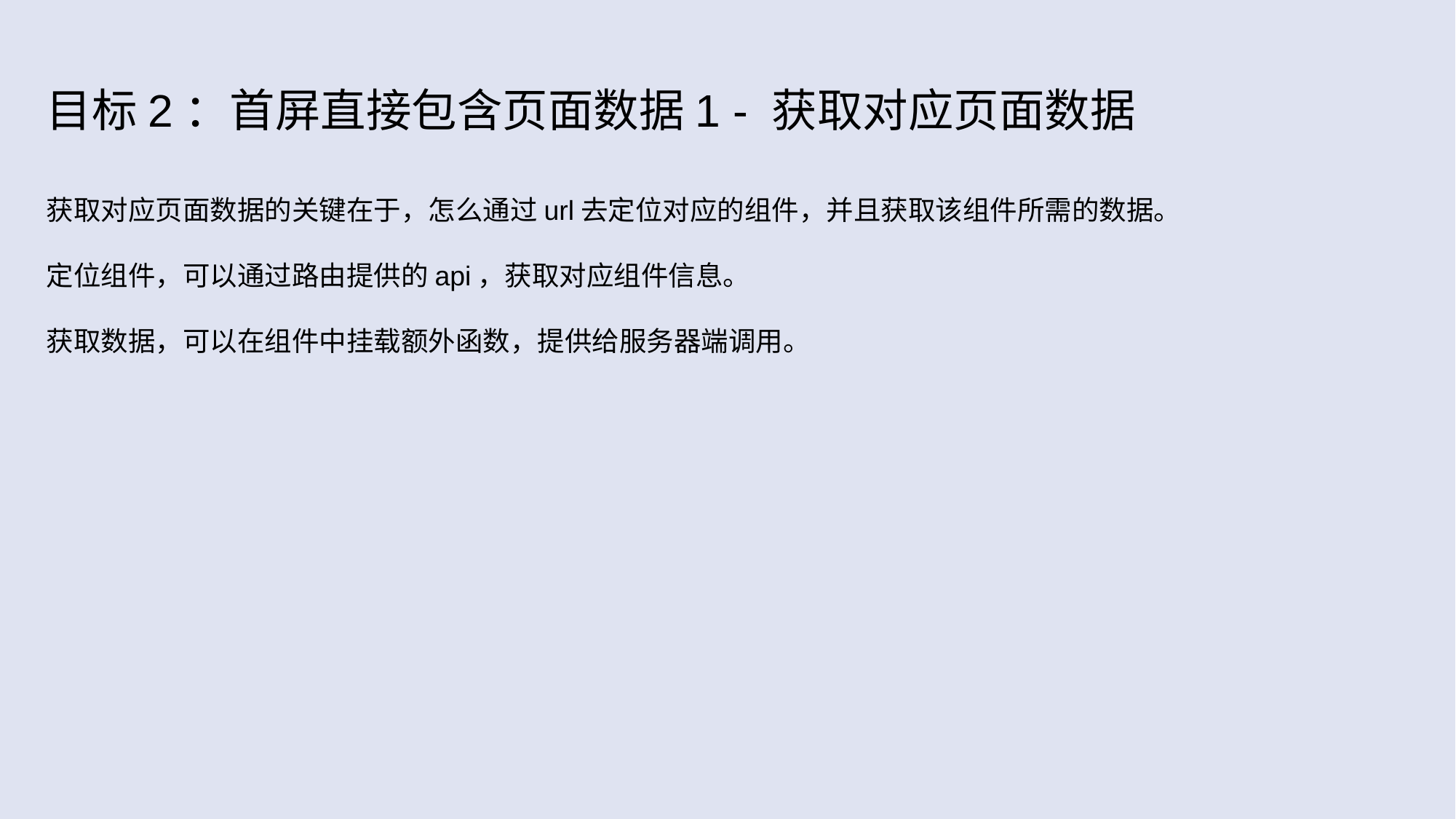

目标2：首屏直接包含页面数据1 - 获取对应页面数据
获取对应页面数据的关键在于，怎么通过url去定位对应的组件，并且获取该组件所需的数据。
定位组件，可以通过路由提供的api，获取对应组件信息。

获取数据，可以在组件中挂载额外函数，提供给服务器端调用。